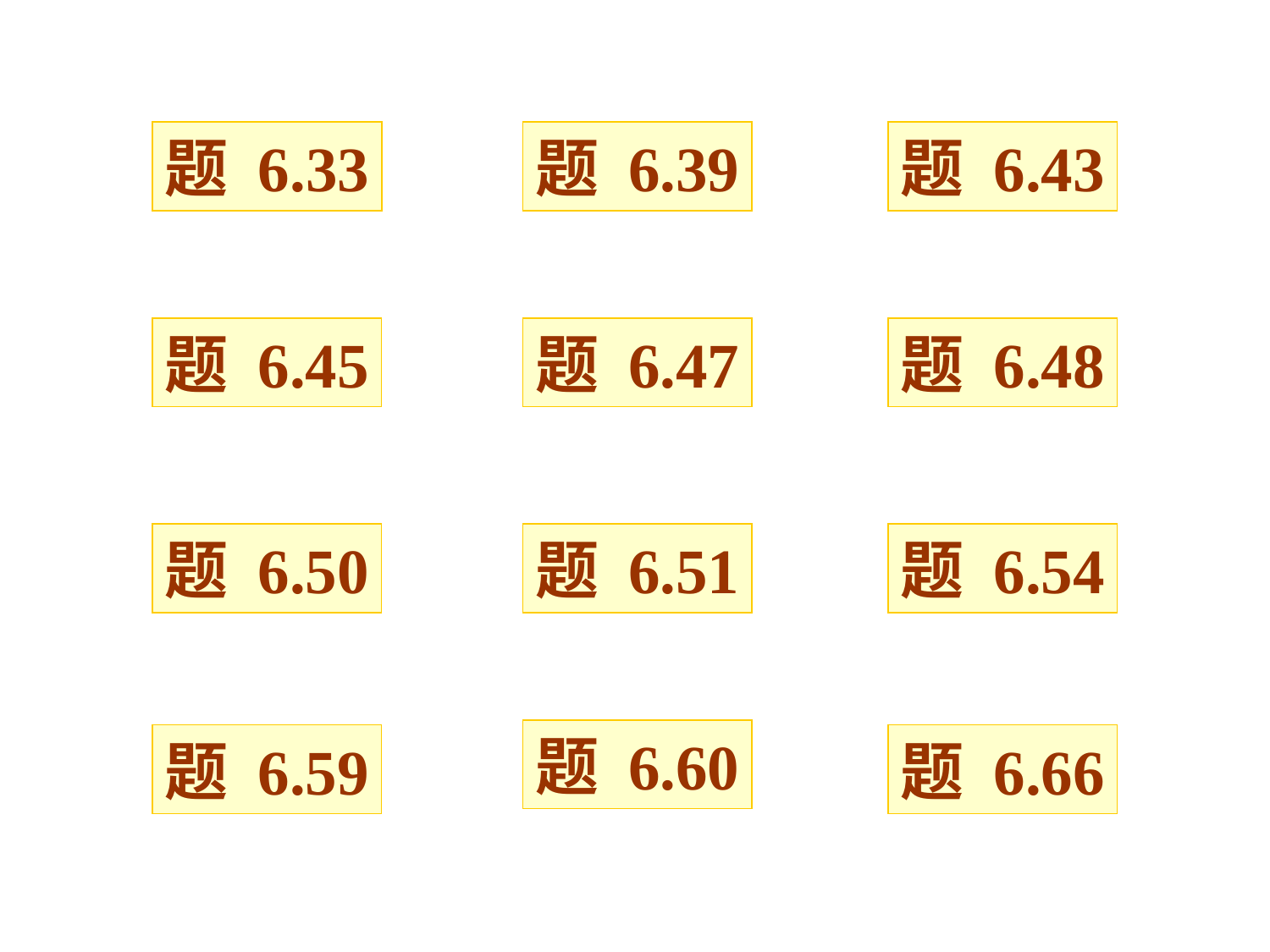

题 6.33
题 6.39
题 6.43
题 6.45
题 6.47
题 6.48
题 6.50
题 6.51
题 6.54
题 6.60
题 6.59
题 6.66